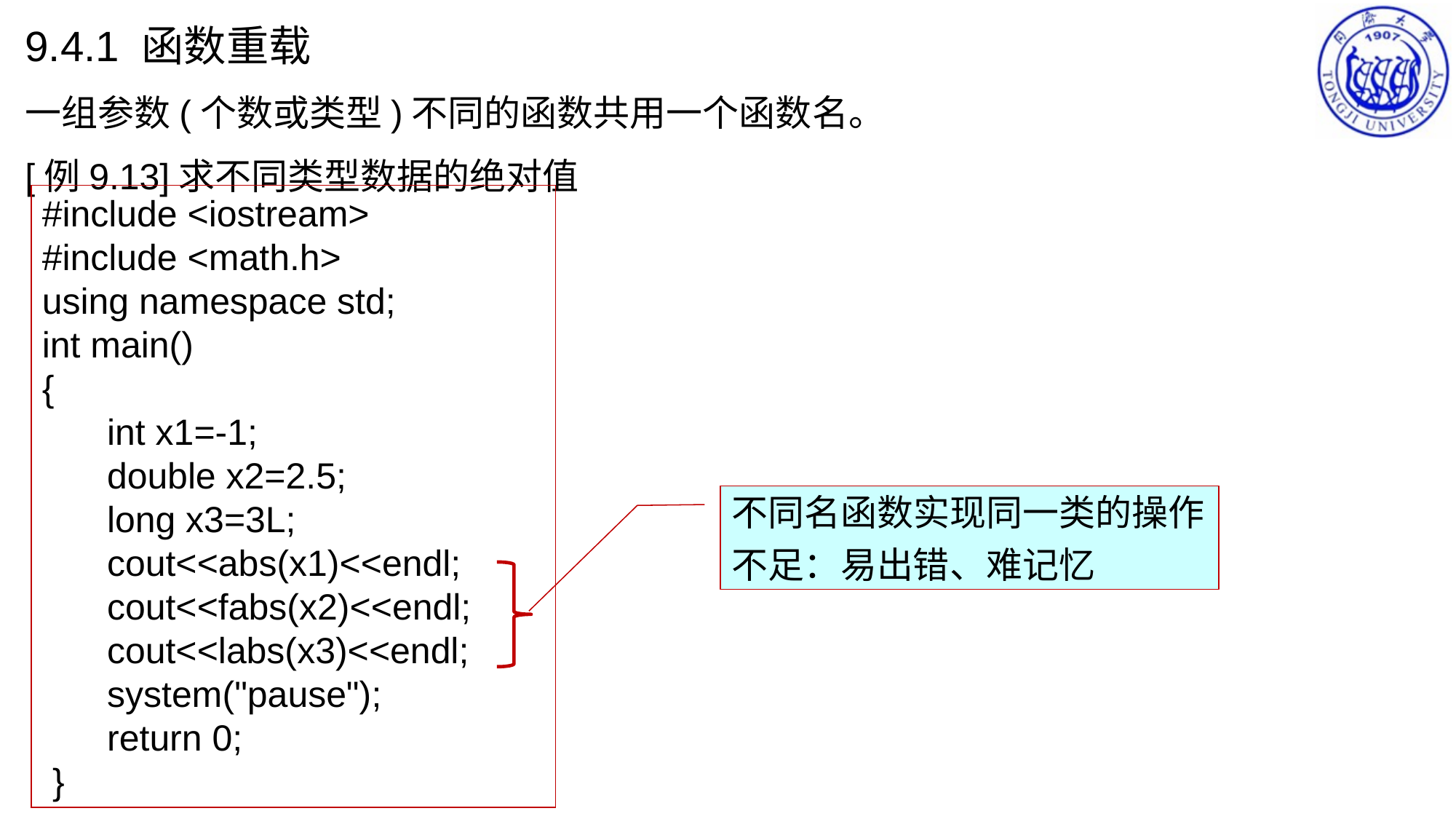

# 9.4.1 函数重载 一组参数(个数或类型)不同的函数共用一个函数名。 [例9.13]求不同类型数据的绝对值
#include <iostream>
#include <math.h>
using namespace std;
int main()
{
 int x1=-1;
 double x2=2.5;
 long x3=3L;
 cout<<abs(x1)<<endl;
 cout<<fabs(x2)<<endl;
 cout<<labs(x3)<<endl;
 system("pause");
 return 0;
 }
不同名函数实现同一类的操作
不足：易出错、难记忆